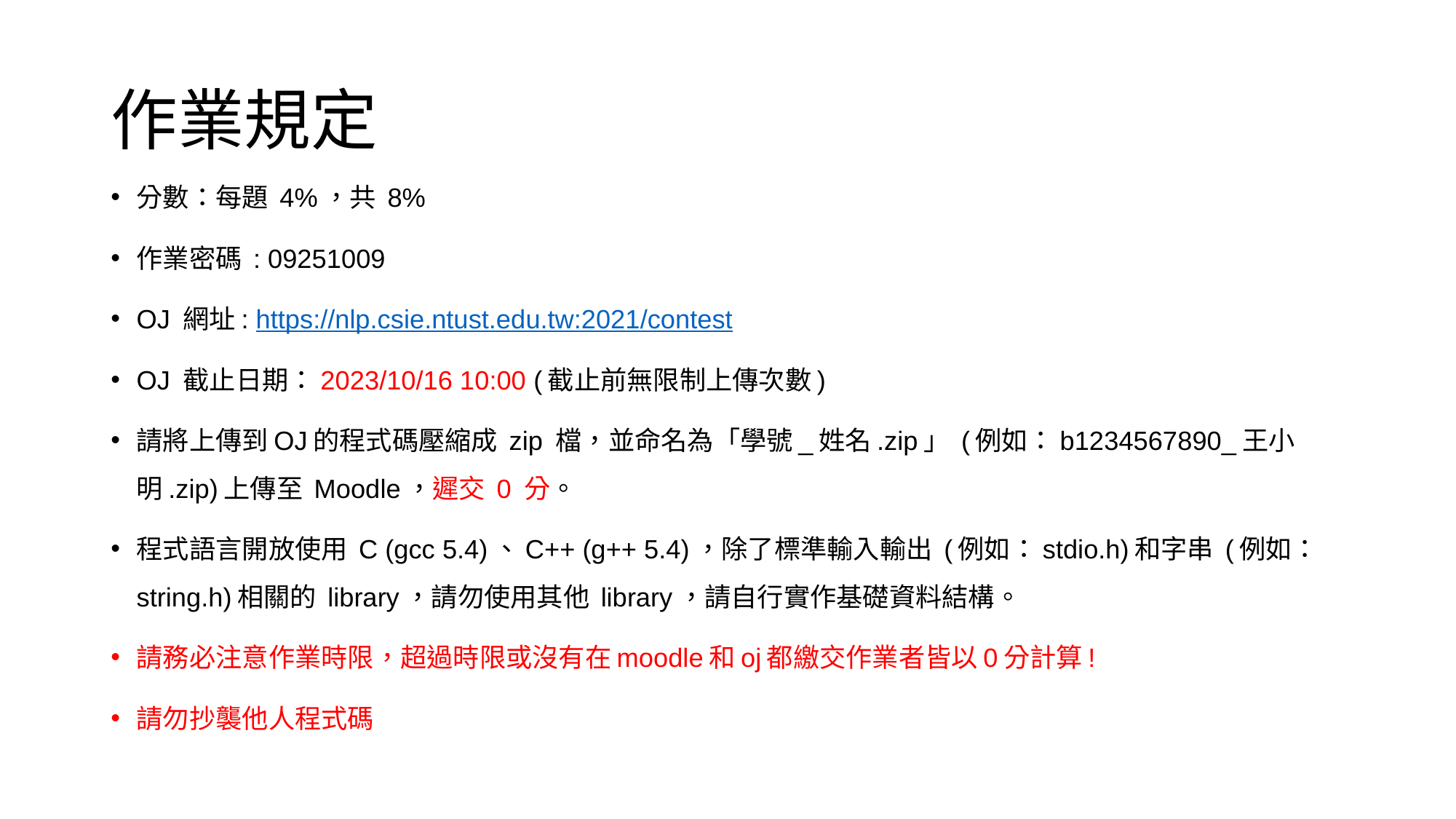

# 作業規定
分數：每題 4%，共 8%
作業密碼 : 09251009
OJ 網址: https://nlp.csie.ntust.edu.tw:2021/contest
OJ 截止日期：2023/10/16 10:00 (截止前無限制上傳次數)
請將上傳到OJ的程式碼壓縮成 zip 檔，並命名為「學號_姓名.zip」 (例如：b1234567890_王小明.zip)上傳至 Moodle，遲交 0 分。
程式語言開放使用 C (gcc 5.4)、C++ (g++ 5.4)，除了標準輸入輸出 (例如：stdio.h)和字串 (例如：string.h)相關的 library，請勿使用其他 library，請自行實作基礎資料結構。
請務必注意作業時限，超過時限或沒有在moodle和oj都繳交作業者皆以0分計算!
請勿抄襲他人程式碼